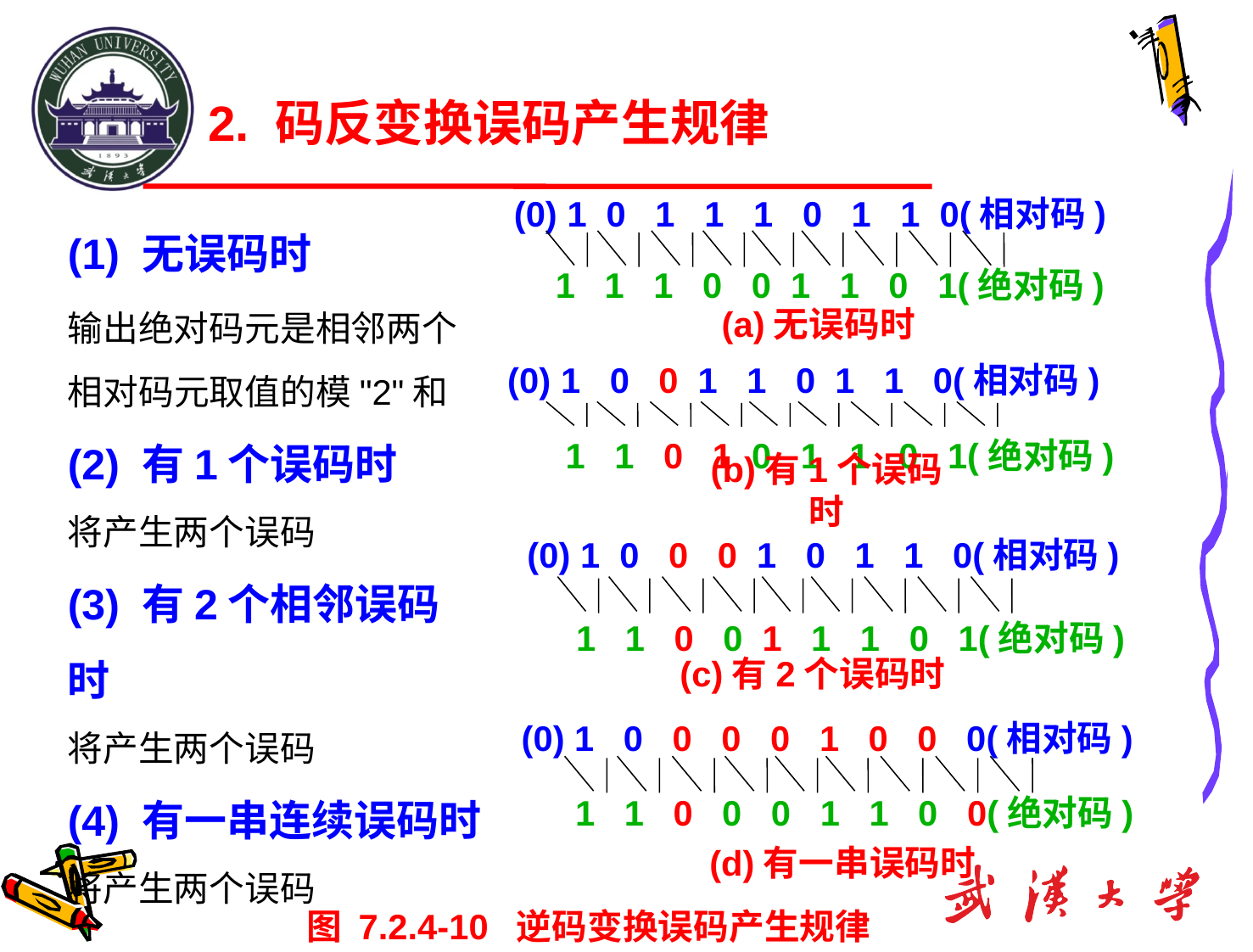

2. 码反变换误码产生规律
      (0) 1  0   1   1   1   0   1   1  0(相对码)

            1   1   1   0   0  1   1   0   1(绝对码)
(a)无误码时
      (0) 1   0   0  1   1   0  1   1   0(相对码)

             1   1   0   1  0   1   1   0   1(绝对码)
(b)有1个误码时
        (0) 1  0   0   0  1   0   1   1   0(相对码)

            1   1   0   0  1   1   1   0   1(绝对码)
(c)有2个误码时
        (0) 1   0   0   0   0   1   0   0   0(相对码)

              1   1   0   0   0   1   1   0   0(绝对码)
(d)有一串误码时
(1) 无误码时
输出绝对码元是相邻两个相对码元取值的模"2"和
(2) 有1个误码时
将产生两个误码
(3) 有2个相邻误码时
将产生两个误码
(4) 有一串连续误码时
将产生两个误码
图 7.2.4-10  逆码变换误码产生规律